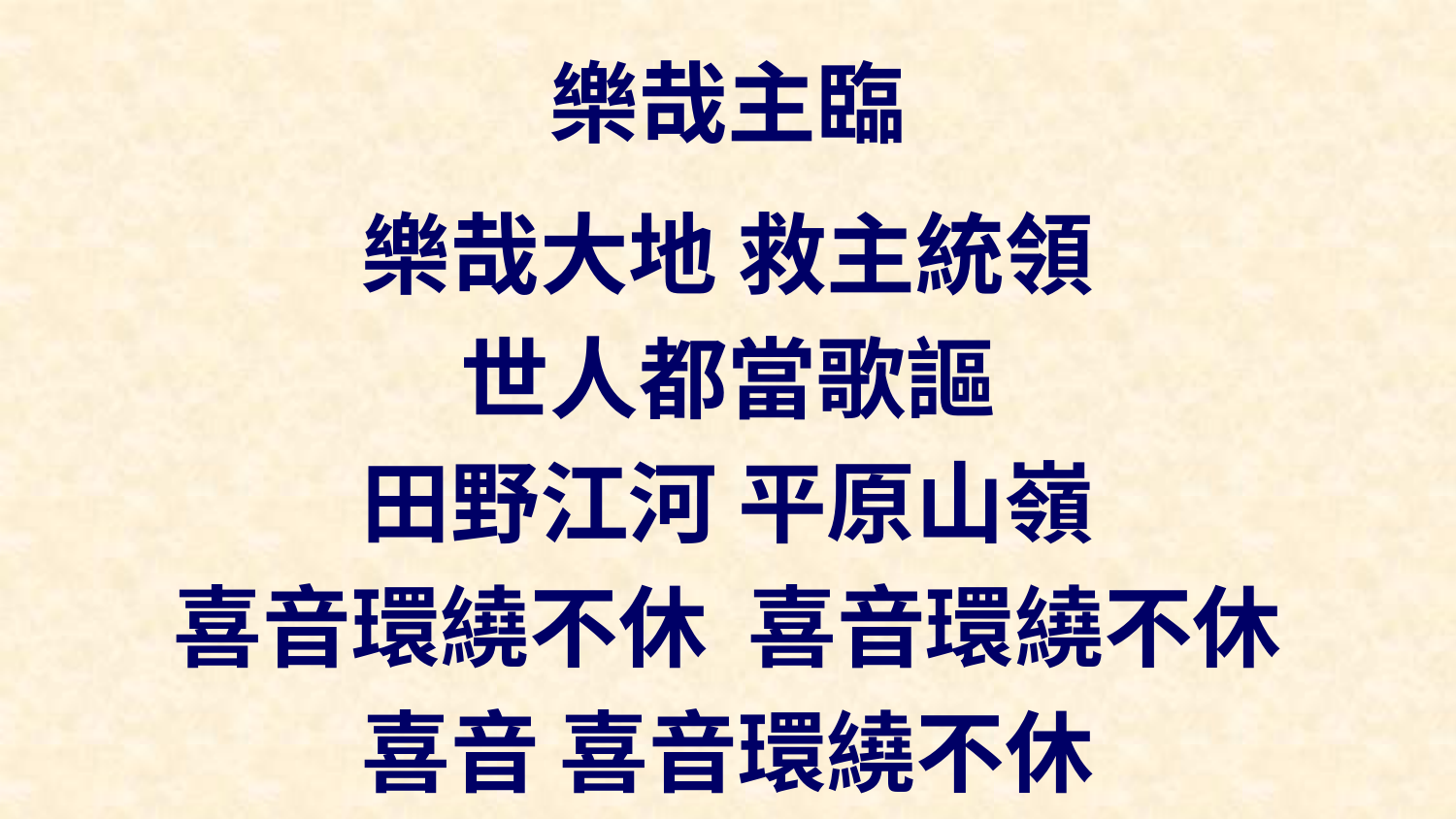

# 樂哉主臨
樂哉大地 救主統領
世人都當歌謳
田野江河 平原山嶺
喜音環繞不休  喜音環繞不休
喜音 喜音環繞不休